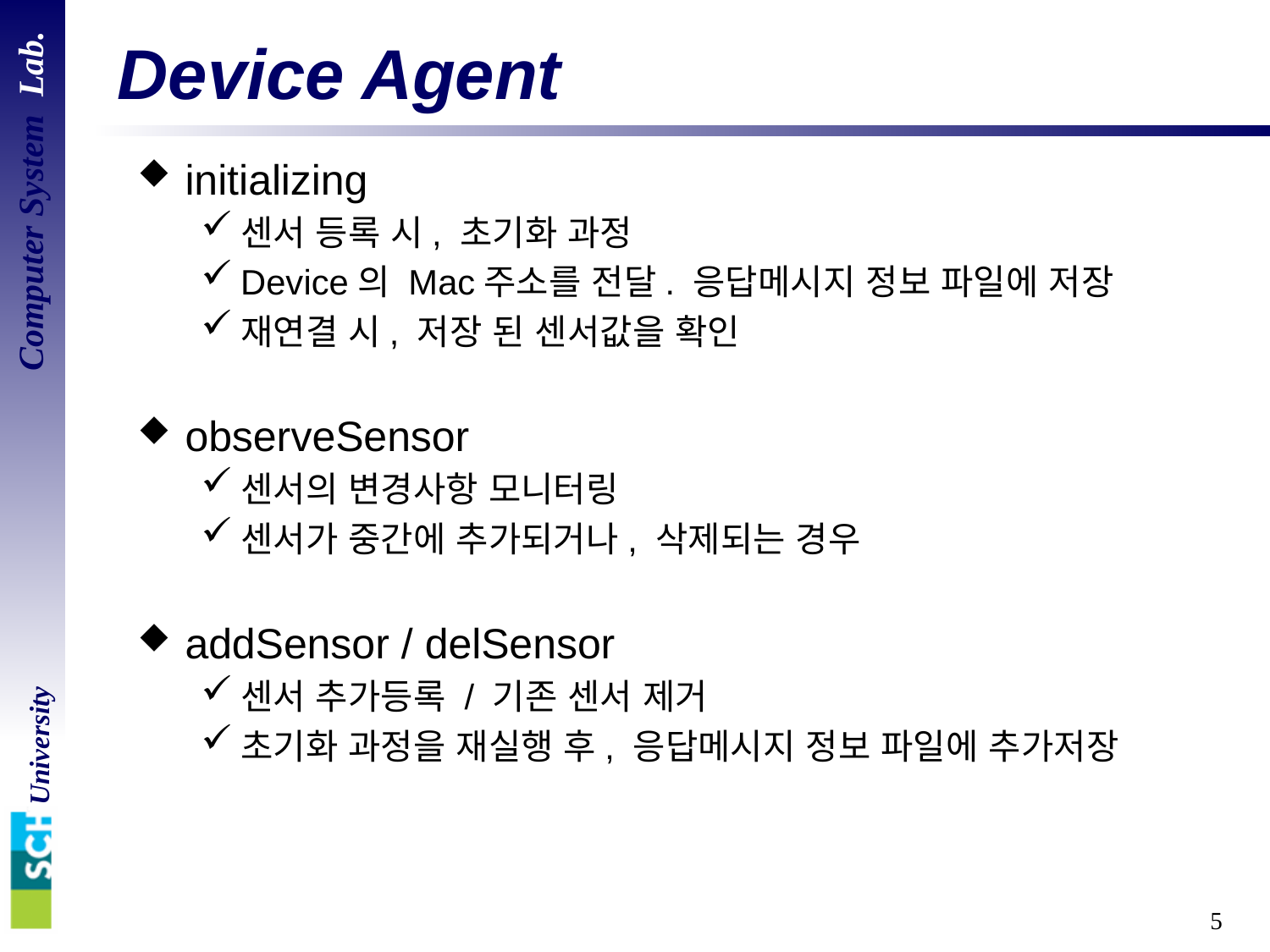

# Device Agent
initializing
센서 등록 시, 초기화 과정
Device의 Mac주소를 전달. 응답메시지 정보 파일에 저장
재연결 시, 저장 된 센서값을 확인

observeSensor
센서의 변경사항 모니터링
센서가 중간에 추가되거나, 삭제되는 경우

addSensor / delSensor
센서 추가등록 / 기존 센서 제거
초기화 과정을 재실행 후, 응답메시지 정보 파일에 추가저장